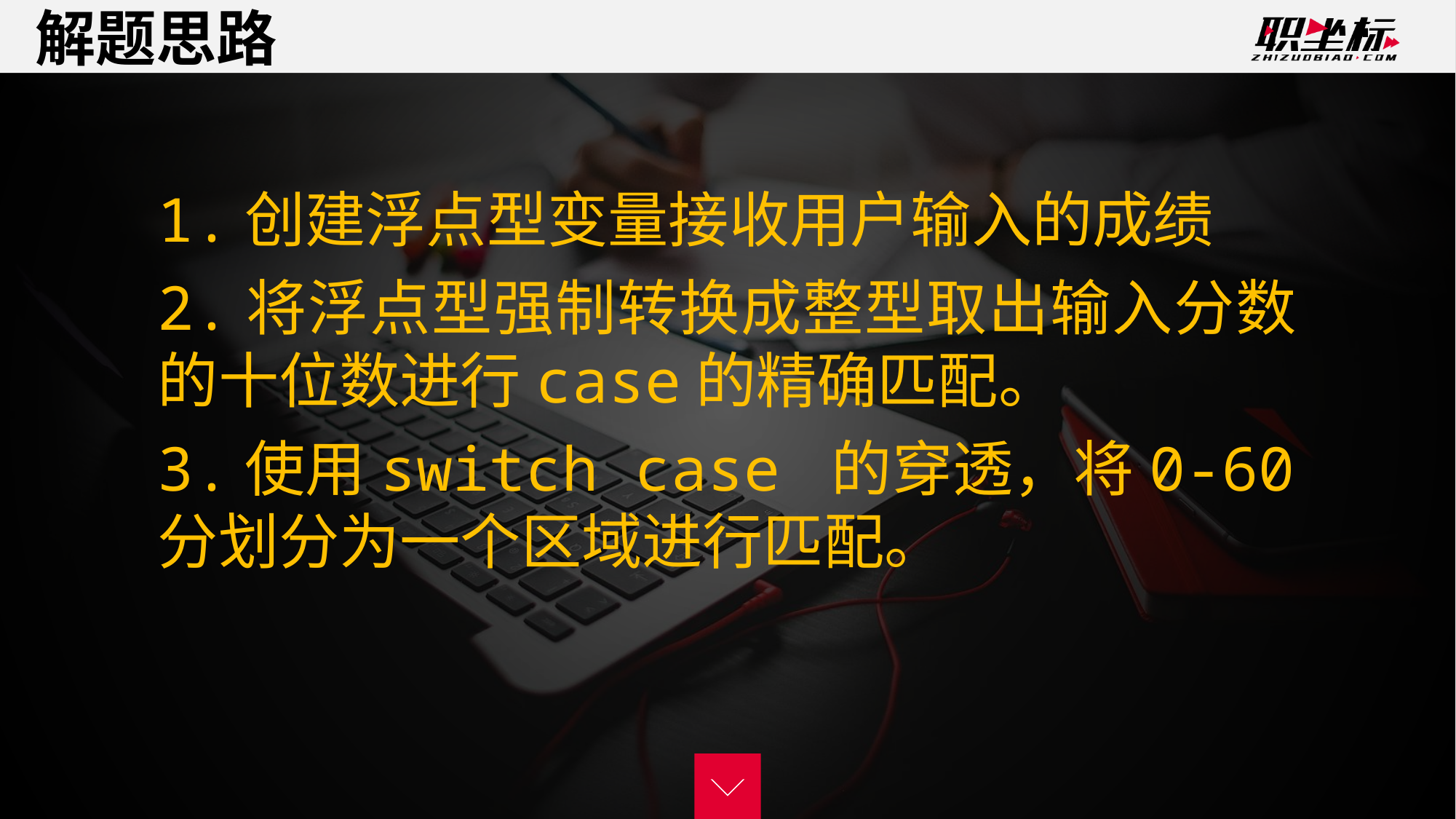

解题思路

1.创建浮点型变量接收用户输入的成绩
2.将浮点型强制转换成整型取出输入分数的十位数进行case的精确匹配。
3.使用switch case 的穿透，将0-60分划分为一个区域进行匹配。